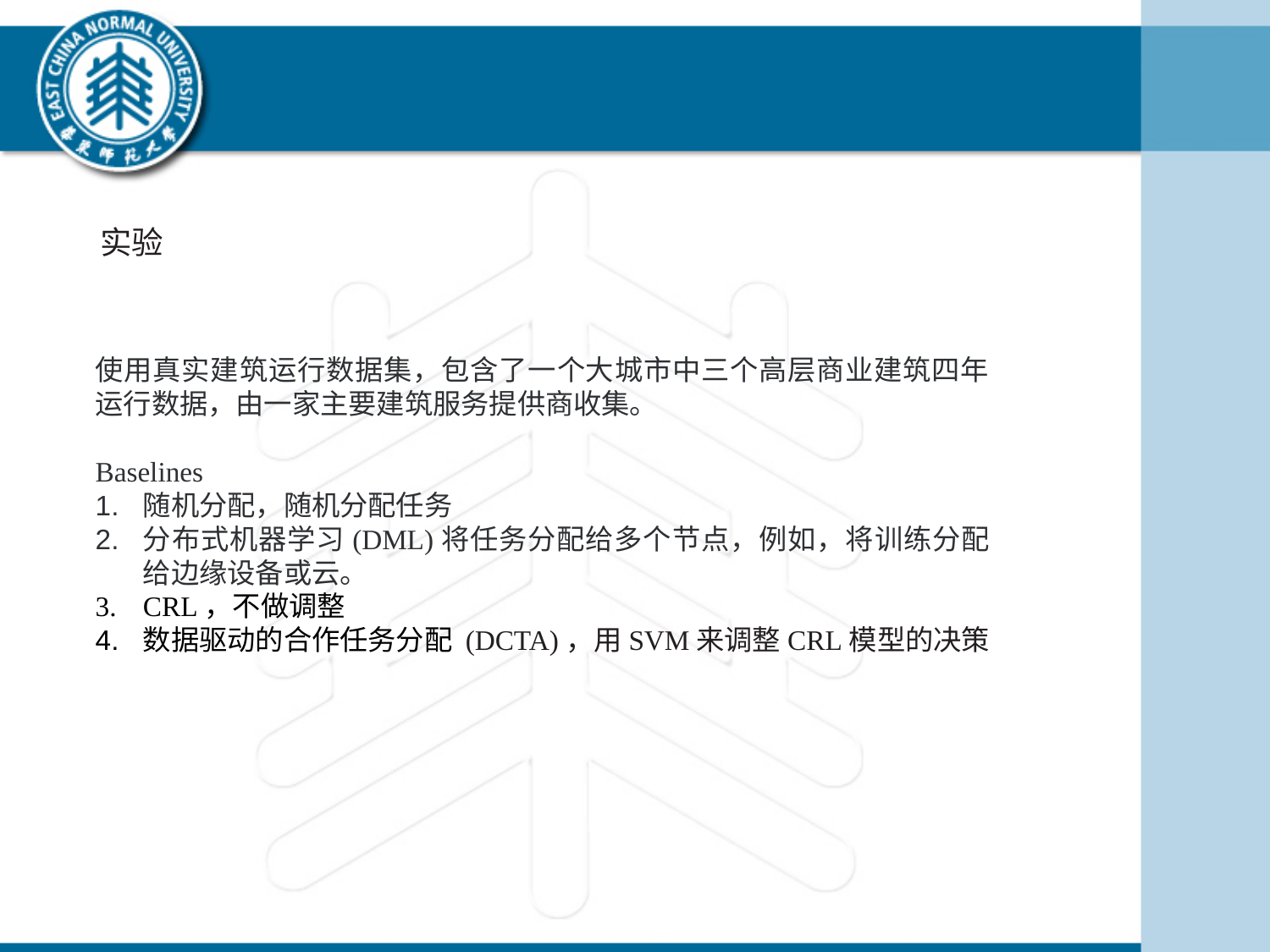

实验
使用真实建筑运行数据集，包含了一个大城市中三个高层商业建筑四年运行数据，由一家主要建筑服务提供商收集。

Baselines
随机分配，随机分配任务
分布式机器学习(DML)将任务分配给多个节点，例如，将训练分配给边缘设备或云。
CRL，不做调整
数据驱动的合作任务分配 (DCTA)，用SVM来调整CRL模型的决策